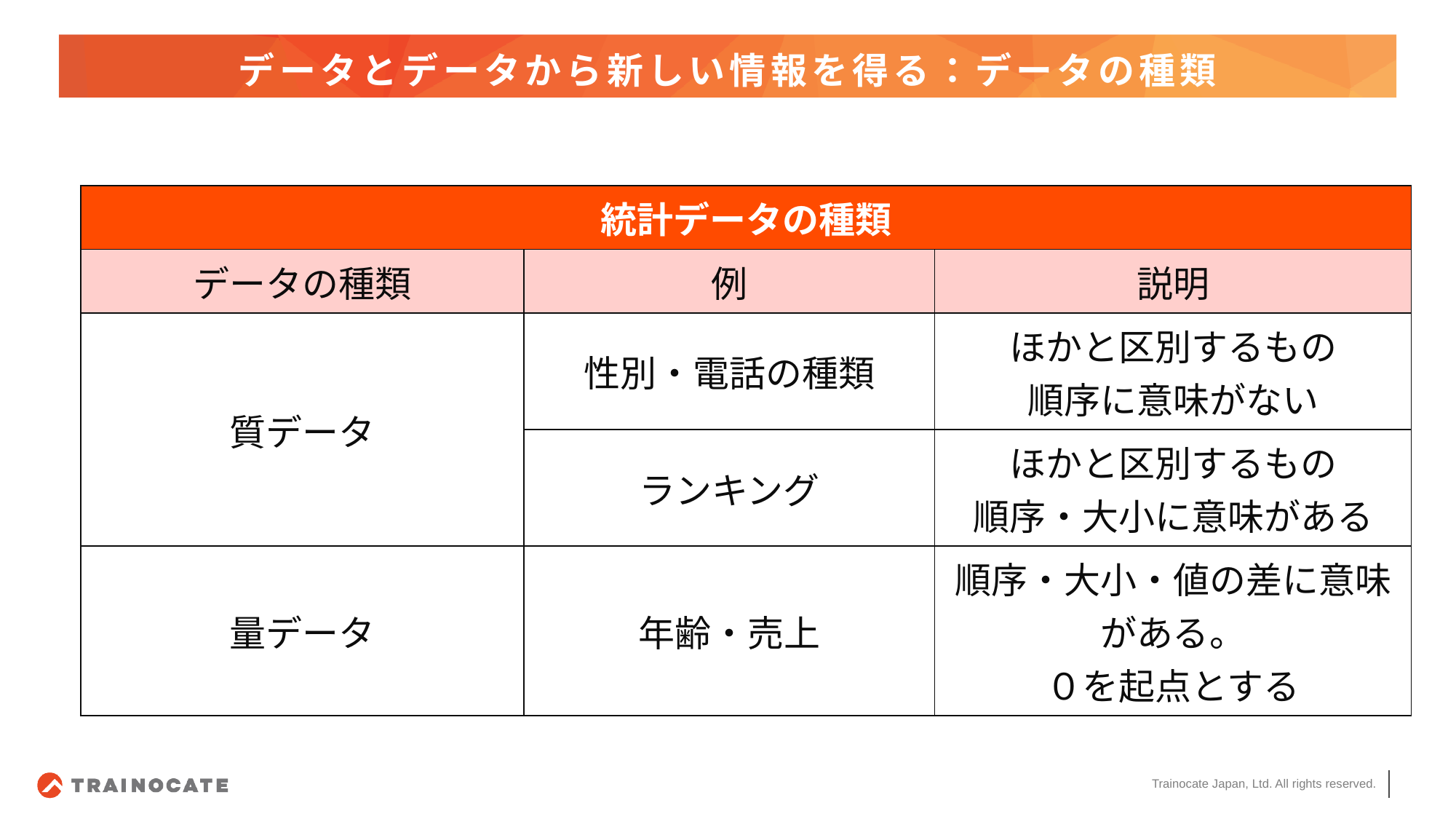

# データとデータから新しい情報を得る：データの種類
| 統計データの種類 |  |  |
| --- | --- | --- |
| データの種類 | 例 | 説明 |
| 質データ | 性別・電話の種類 | ほかと区別するもの 順序に意味がない |
|  | ランキング | ほかと区別するもの 順序・大小に意味がある |
| 量データ | 年齢・売上 | 順序・大小・値の差に意味がある。 ０を起点とする |